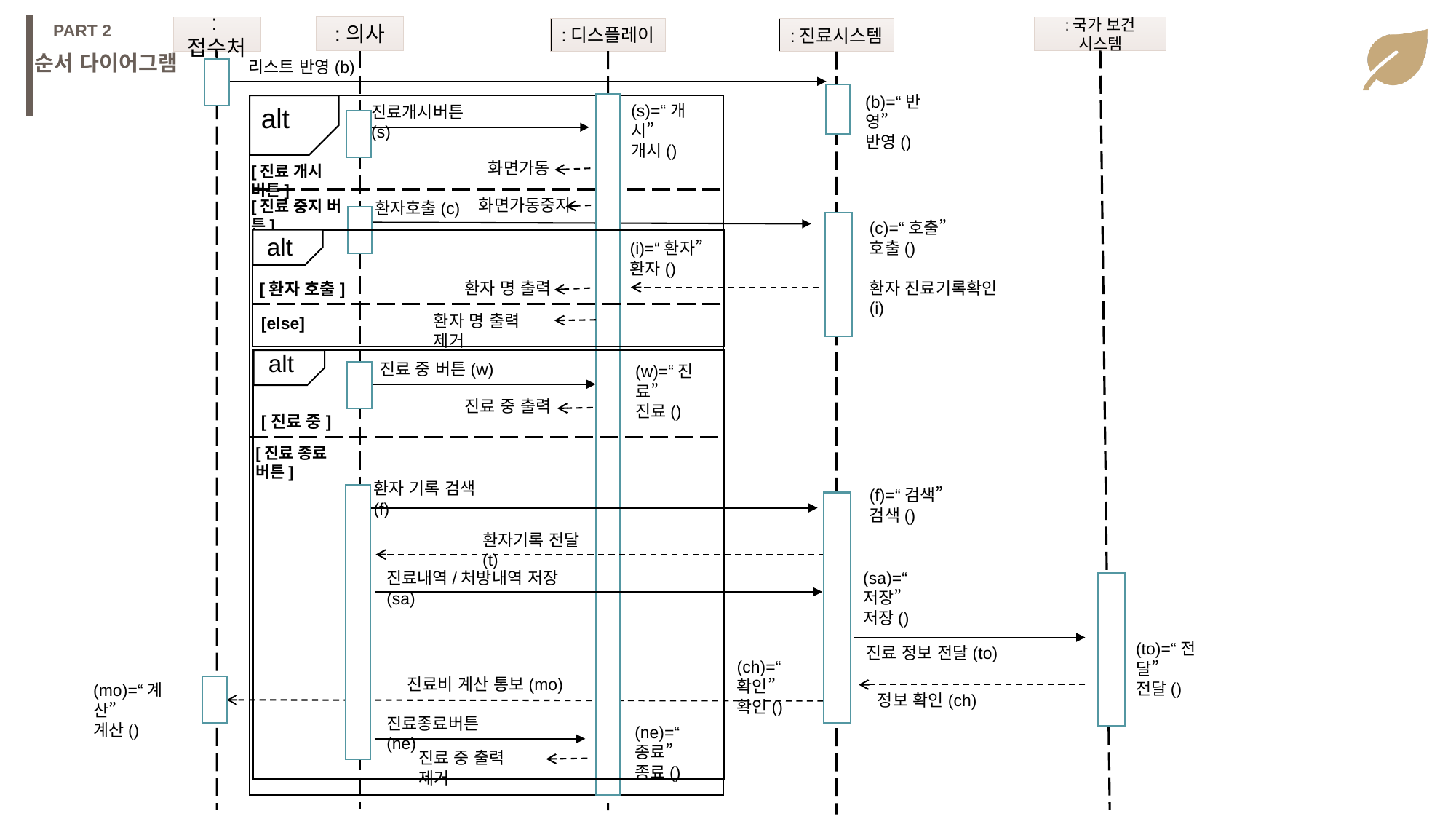

PART 2
:의사
:국가 보건 시스템
:접수처
:디스플레이
:진료시스템
순서 다이어그램
리스트 반영(b)

(b)=“반영”
반영()

(s)=“개시”
개시()

alt

진료개시버튼(s)

화면가동
[진료 개시 버튼]
화면가동중지
[진료 중지 버튼]
환자호출(c)

(c)=“호출”
호출()

환자 진료기록확인(i)

alt

(i)=“환자”
환자()
환자 명 출력
[환자 호출]
환자 명 출력 제거
[else]
alt

진료 중 버튼(w)
(w)=“진료”
진료()

진료 중 출력
[진료 중]
[진료 종료 버튼]
환자 기록 검색(f)
(f)=“검색”
검색()

환자기록 전달(t)
(sa)=“저장”
저장()
진료내역/처방내역 저장(sa)

(to)=“전달”
전달()
진료 정보 전달(to)
(ch)=“확인”
확인()
진료비 계산 통보(mo)
(mo)=“계산”
계산()

정보 확인(ch)
진료종료버튼(ne)
(ne)=“종료”
종료()
진료 중 출력 제거